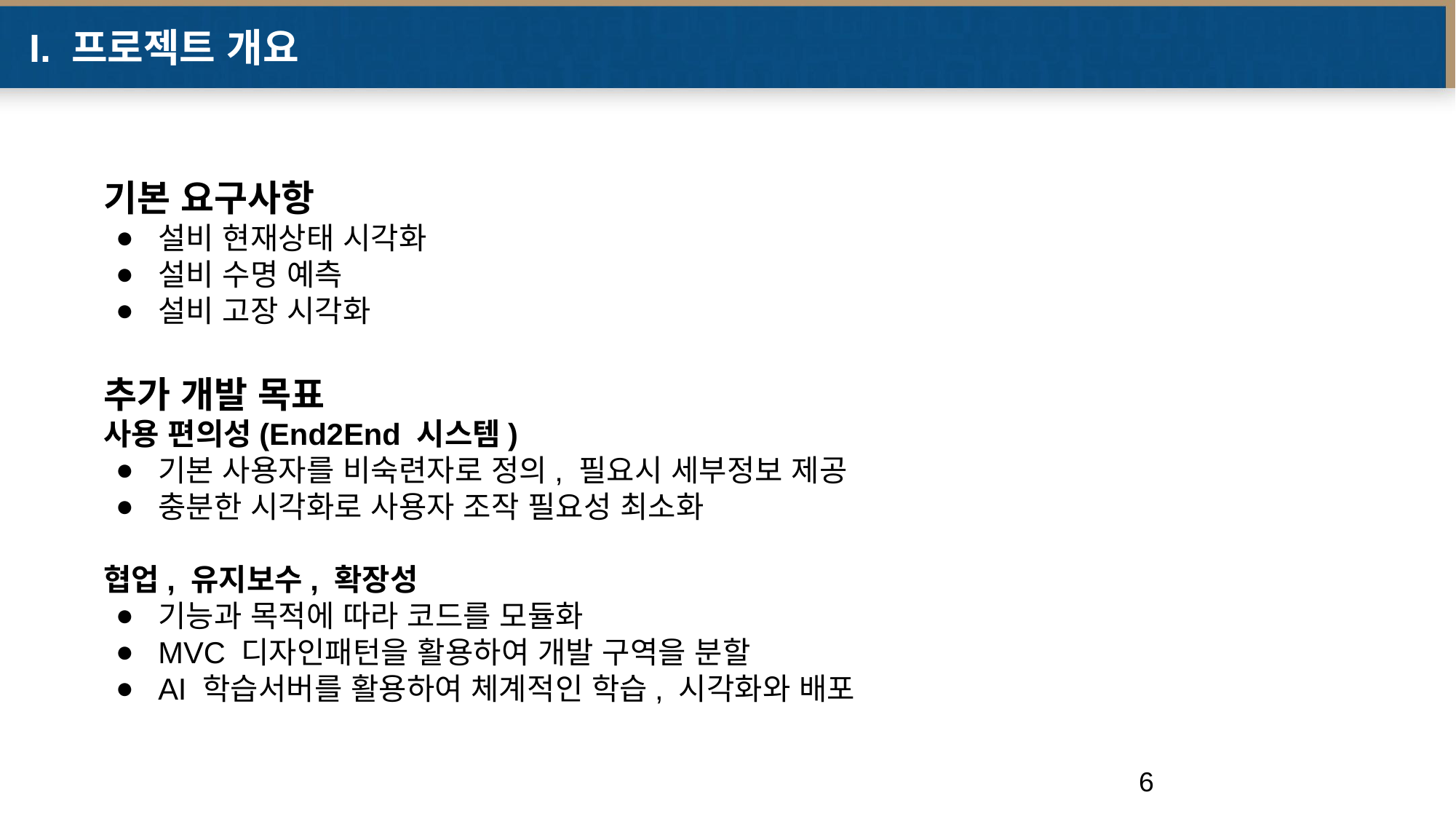

# I. 프로젝트 개요
기본 요구사항
설비 현재상태 시각화
설비 수명 예측
설비 고장 시각화

추가 개발 목표
사용 편의성(End2End 시스템)
기본 사용자를 비숙련자로 정의, 필요시 세부정보 제공
충분한 시각화로 사용자 조작 필요성 최소화

협업, 유지보수, 확장성
기능과 목적에 따라 코드를 모듈화
MVC 디자인패턴을 활용하여 개발 구역을 분할
AI 학습서버를 활용하여 체계적인 학습, 시각화와 배포
6